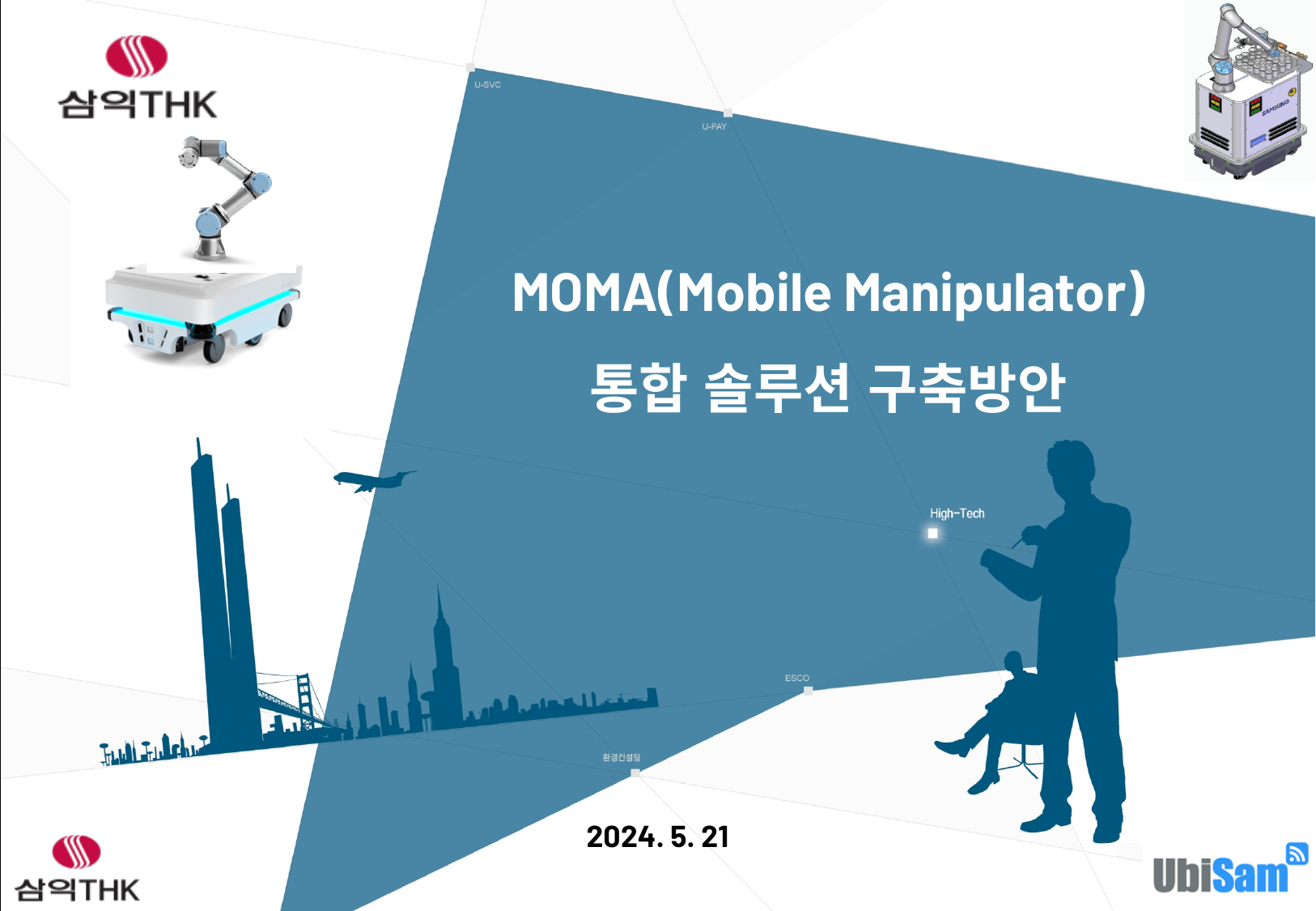

# MOMA(Mobile Manipulator) 통합 솔루션 구축방안
2024. 5. 21